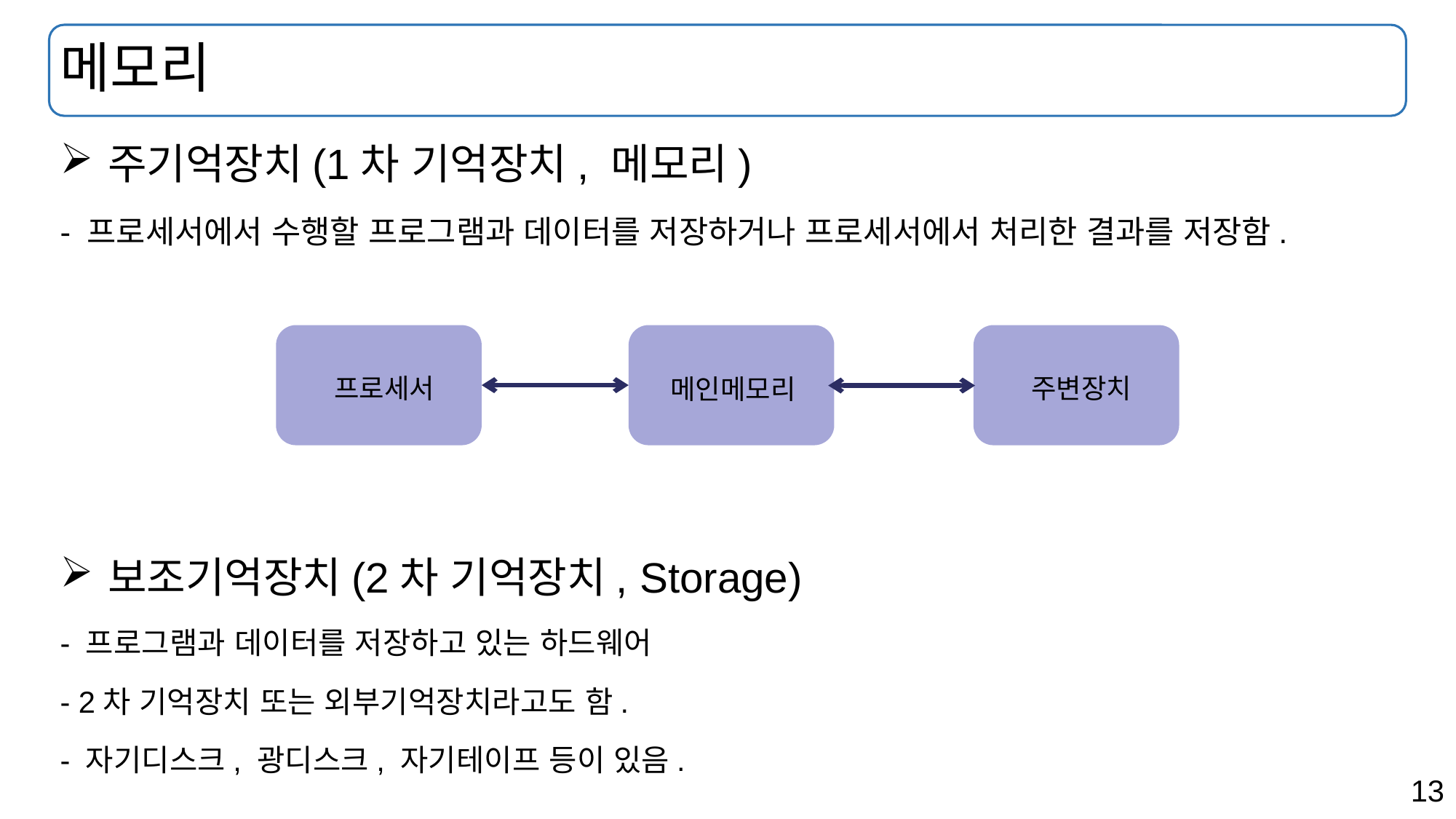

# 메모리
주기억장치(1차 기억장치, 메모리)
- 프로세서에서 수행할 프로그램과 데이터를 저장하거나 프로세서에서 처리한 결과를 저장함.

보조기억장치(2차 기억장치, Storage)
- 프로그램과 데이터를 저장하고 있는 하드웨어
- 2차 기억장치 또는 외부기억장치라고도 함.
- 자기디스크, 광디스크, 자기테이프 등이 있음.

주변장치
프로세서
메인메모리